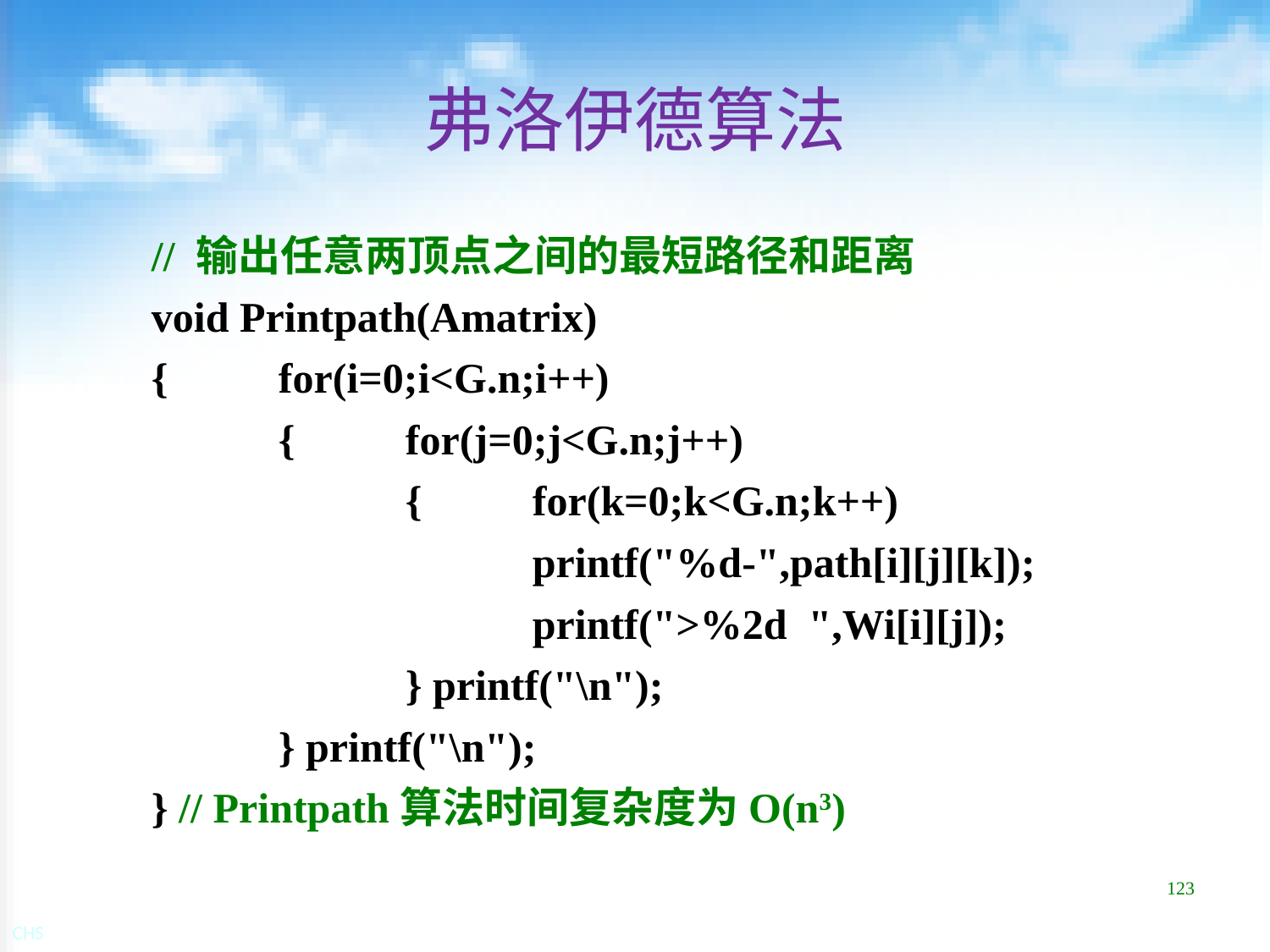

# 弗洛伊德算法
// 输出任意两顶点之间的最短路径和距离
void Printpath(Amatrix)
{	for(i=0;i<G.n;i++)
	{	for(j=0;j<G.n;j++)
		{	for(k=0;k<G.n;k++)
			printf("%d-",path[i][j][k]);
			printf(">%2d  ",Wi[i][j]);
		} printf("\n");
	} printf("\n");
} // Printpath算法时间复杂度为O(n3)
123